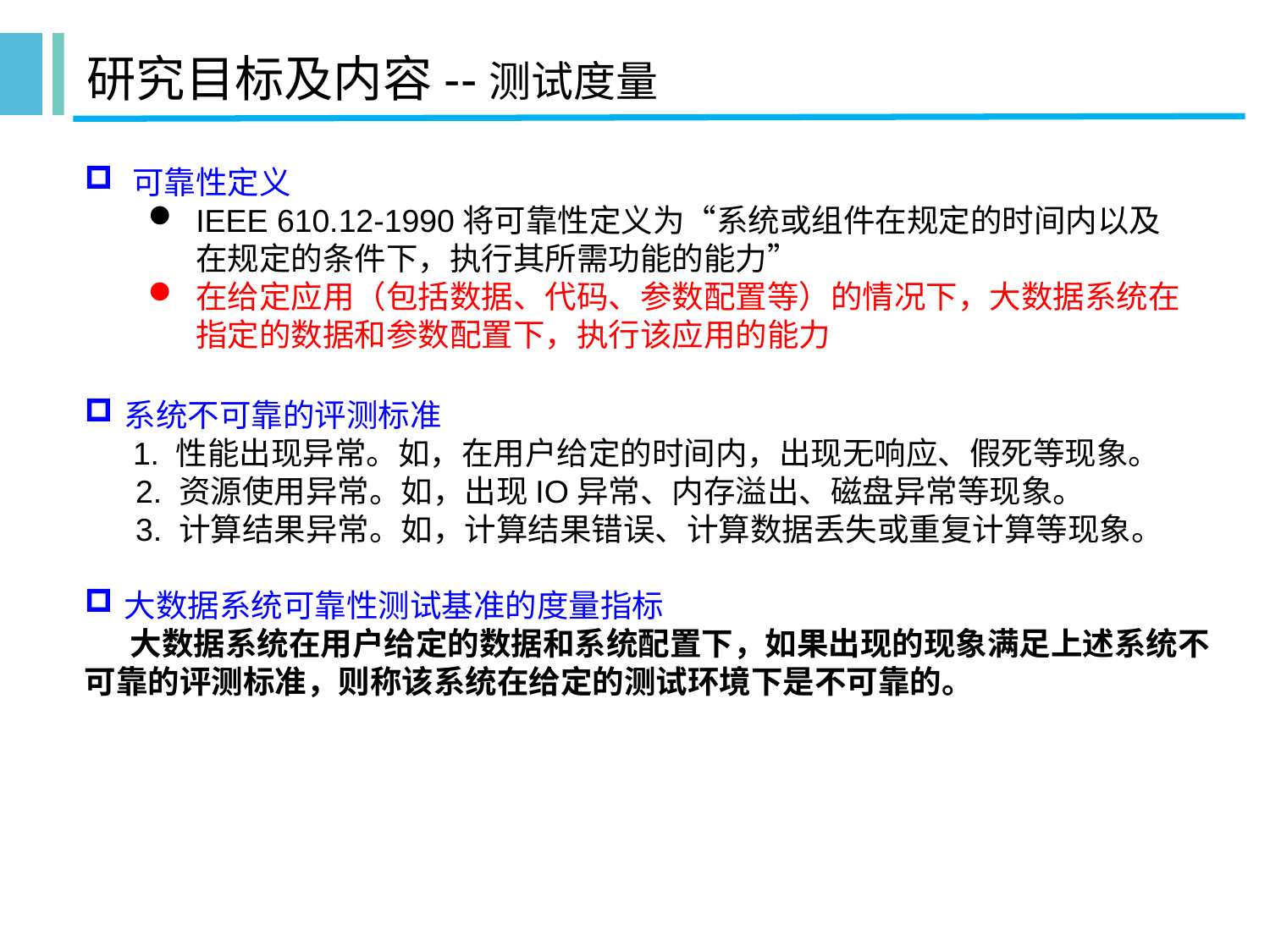

# 研究目标及内容--测试度量
可靠性定义
IEEE 610.12-1990将可靠性定义为“系统或组件在规定的时间内以及在规定的条件下，执行其所需功能的能力”
在给定应用（包括数据、代码、参数配置等）的情况下，大数据系统在指定的数据和参数配置下，执行该应用的能力
系统不可靠的评测标准
1. 性能出现异常。如，在用户给定的时间内，出现无响应、假死等现象。
2. 资源使用异常。如，出现IO异常、内存溢出、磁盘异常等现象。
3. 计算结果异常。如，计算结果错误、计算数据丢失或重复计算等现象。

大数据系统可靠性测试基准的度量指标
大数据系统在用户给定的数据和系统配置下，如果出现的现象满足上述系统不可靠的评测标准，则称该系统在给定的测试环境下是不可靠的。